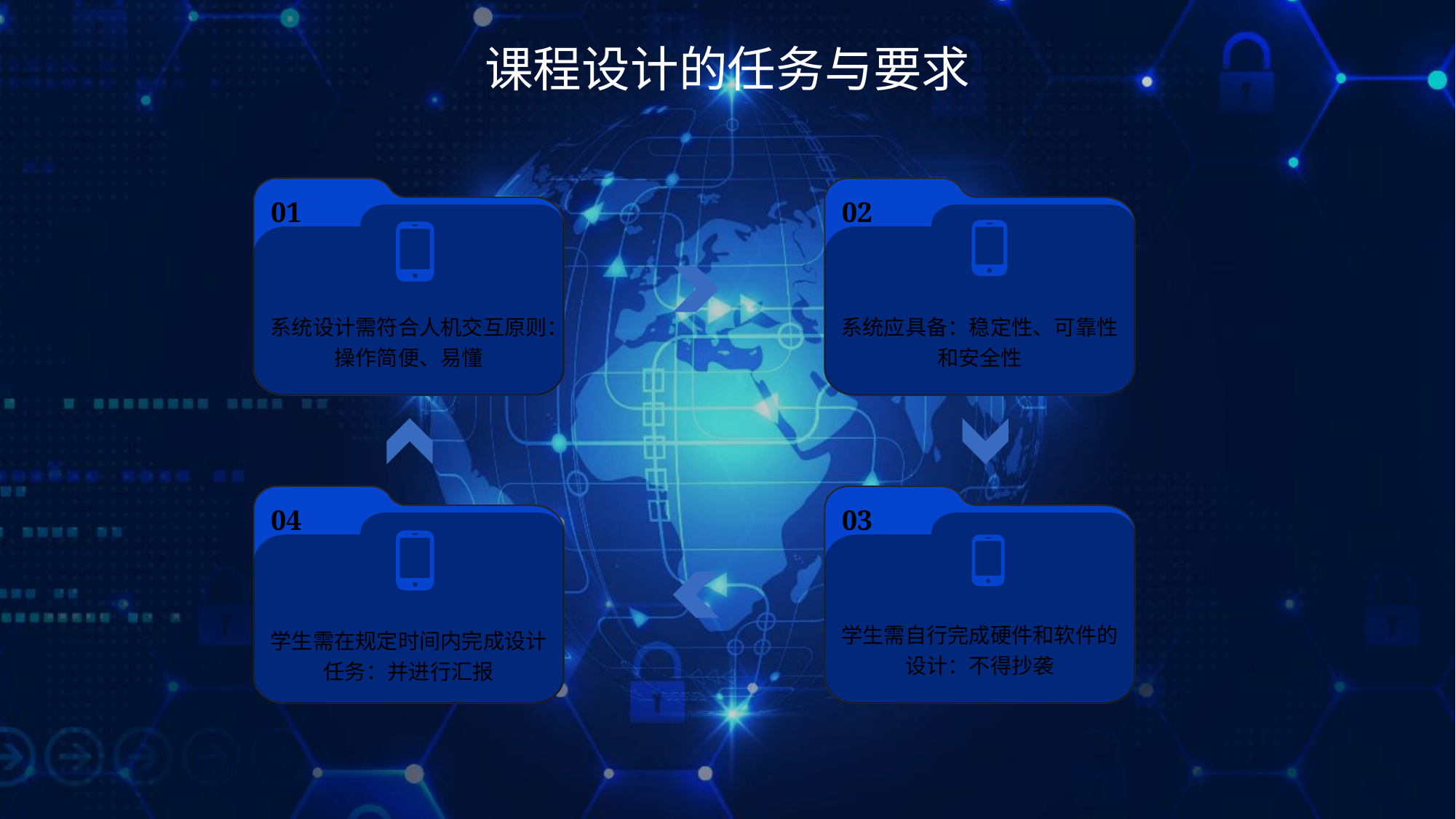

课程设计的任务与要求
01
02

系统设计需符合人机交互原则：操作简便、易懂
系统应具备：稳定性、可靠性和安全性

04
03

学生需自行完成硬件和软件的设计：不得抄袭
学生需在规定时间内完成设计任务：并进行汇报